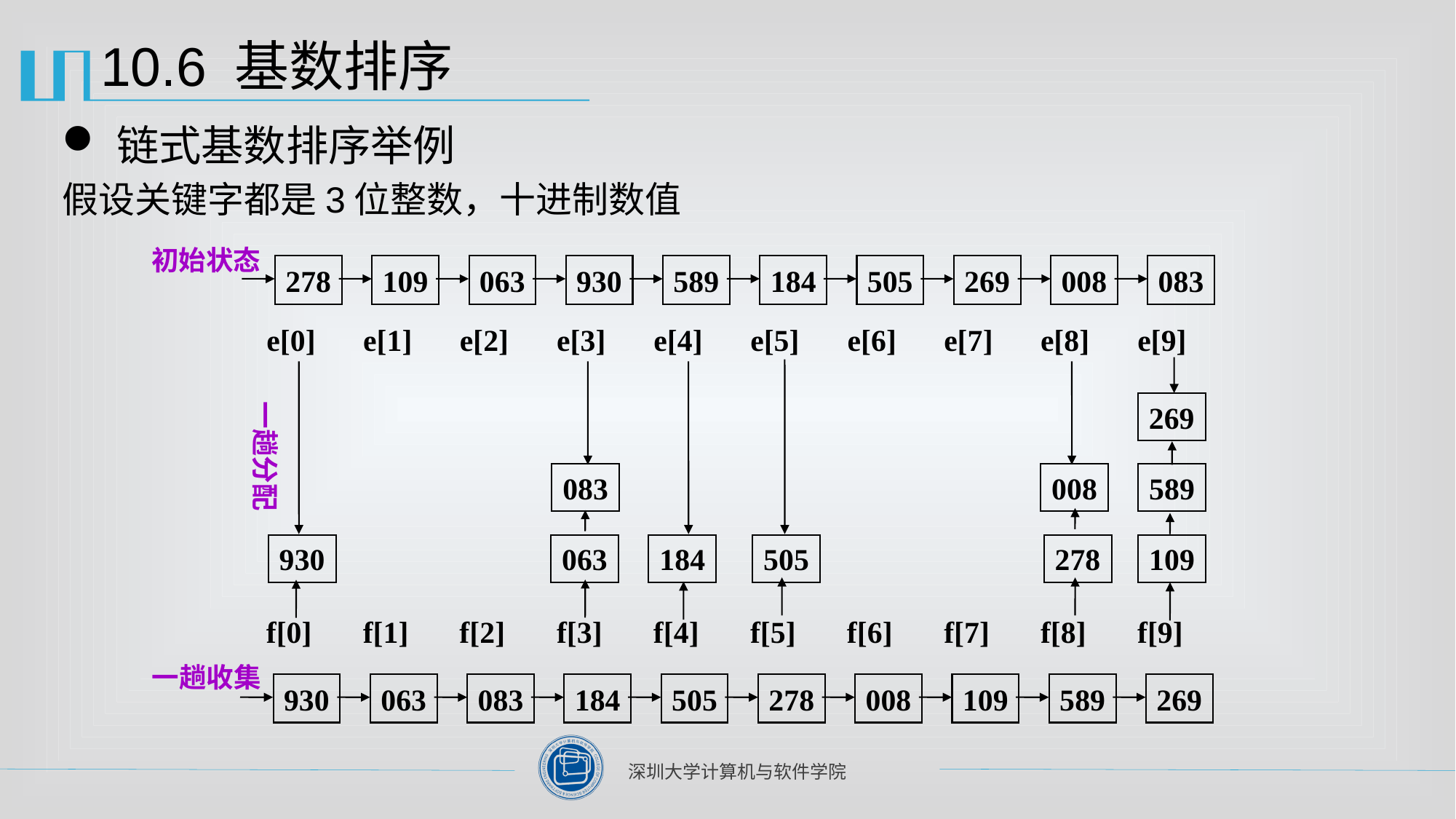

# 10.6 基数排序
链式基数排序举例
假设关键字都是3位整数，十进制数值
初始状态
278

109

063

930

589

184

505

269

008

083

e[0]
e[1]
e[2]
e[3]
e[4]
e[5]
e[6]
e[7]
e[8]
e[9]
一趟分配
f[0]
f[1]
f[2]
f[3]
f[4]
f[5]
f[6]
f[7]
f[8]
f[9]

269

083
008
589

930

063

184

505
278

109

一趟收集
930

063

083

184

505

278

008

109

589

269

94